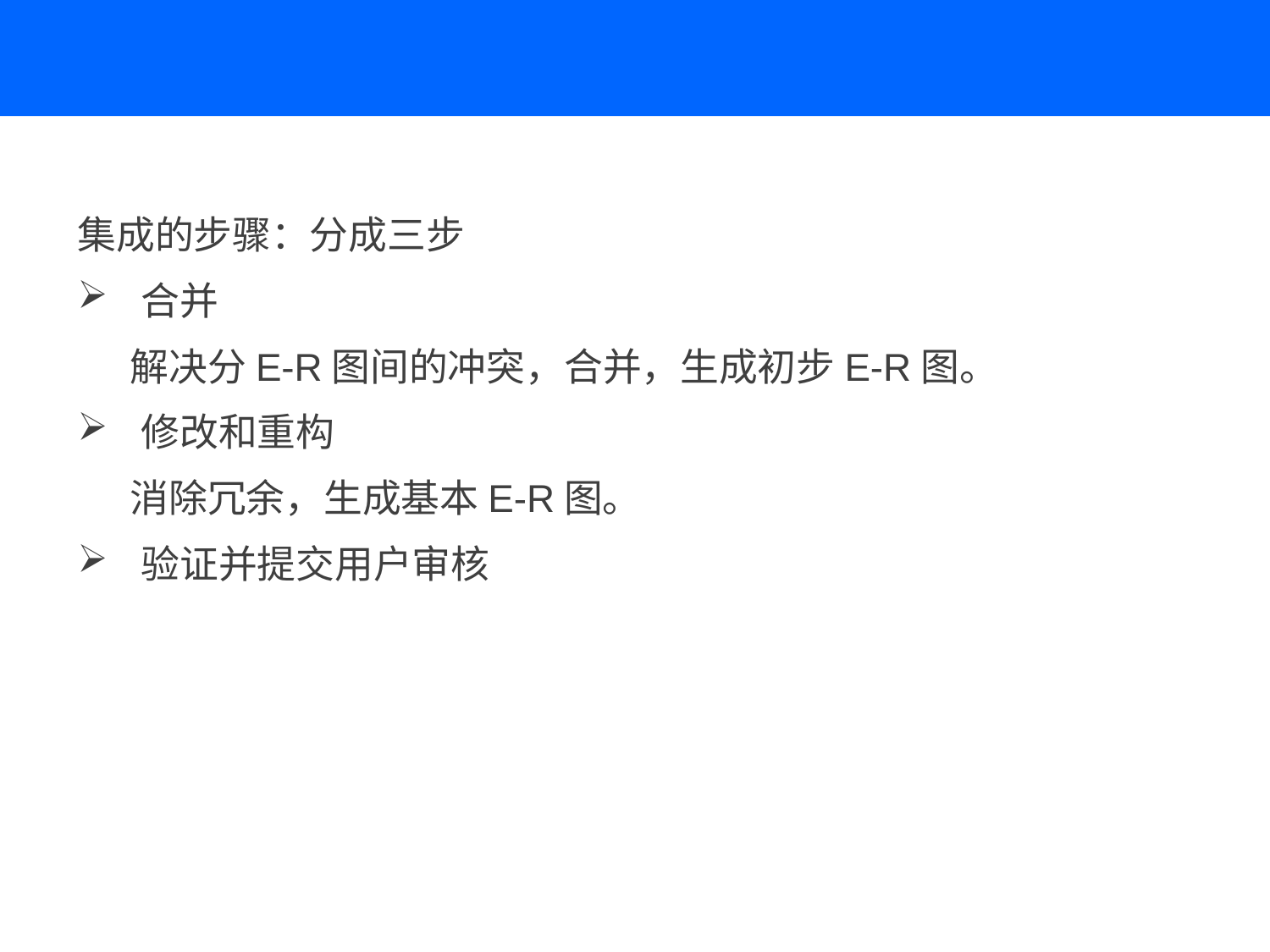

#
集成的步骤：分成三步
合并
     解决分E-R图间的冲突，合并，生成初步E-R图。
修改和重构
     消除冗余，生成基本E-R图。
验证并提交用户审核